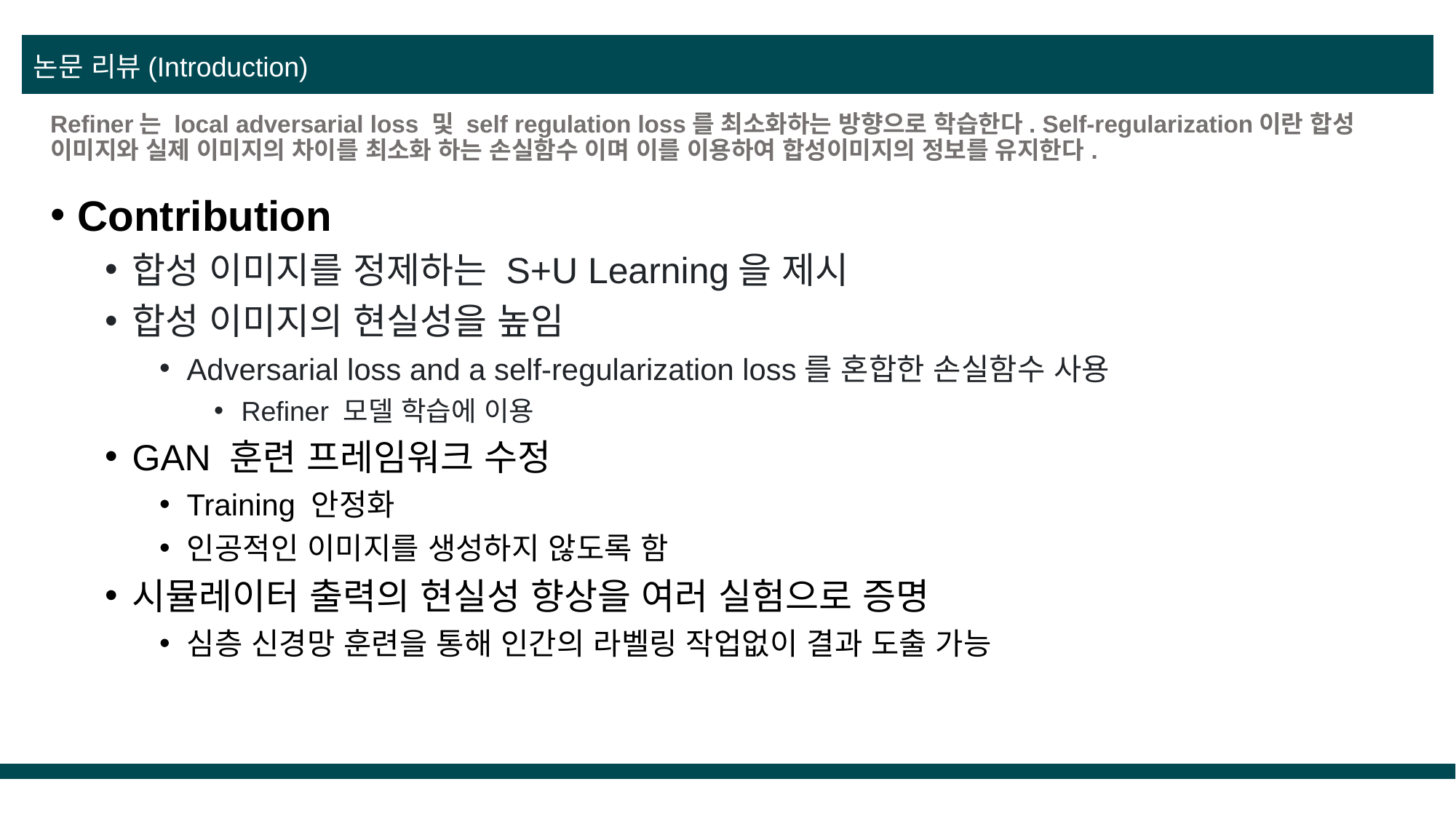

논문 리뷰(Introduction)
# Refiner는 local adversarial loss 및 self regulation loss를 최소화하는 방향으로 학습한다. Self-regularization이란 합성 이미지와 실제 이미지의 차이를 최소화 하는 손실함수 이며 이를 이용하여 합성이미지의 정보를 유지한다.
Contribution
합성 이미지를 정제하는 S+U Learning을 제시
합성 이미지의 현실성을 높임
Adversarial loss and a self-regularization loss를 혼합한 손실함수 사용
Refiner 모델 학습에 이용
GAN 훈련 프레임워크 수정
Training 안정화
인공적인 이미지를 생성하지 않도록 함
시뮬레이터 출력의 현실성 향상을 여러 실험으로 증명
심층 신경망 훈련을 통해 인간의 라벨링 작업없이 결과 도출 가능